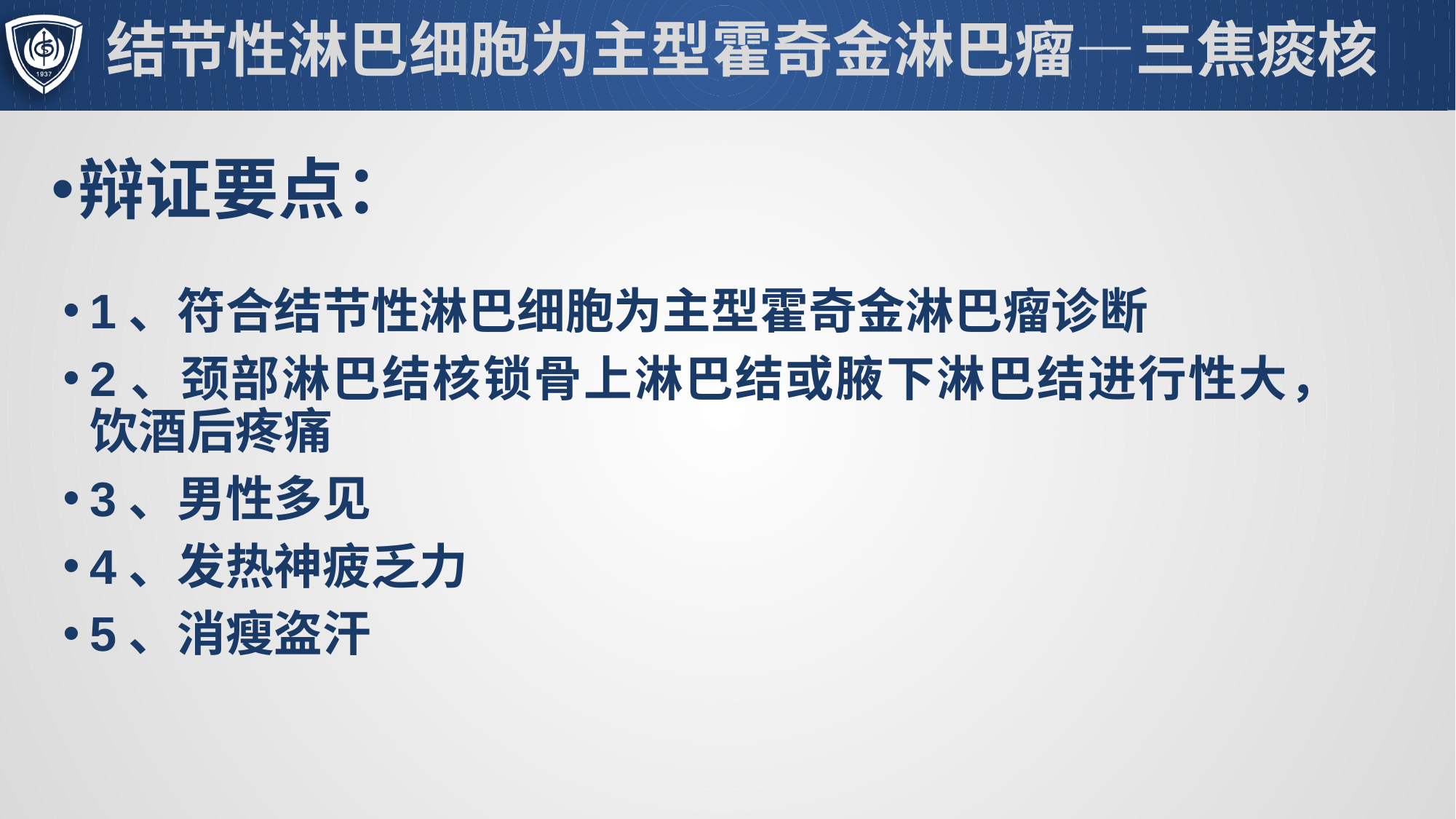

# 结节性淋巴细胞为主型霍奇金淋巴瘤—三焦痰核
辩证要点：

1、符合结节性淋巴细胞为主型霍奇金淋巴瘤诊断
2、颈部淋巴结核锁骨上淋巴结或腋下淋巴结进行性大，饮酒后疼痛
3、男性多见
4、发热神疲乏力
5、消瘦盗汗